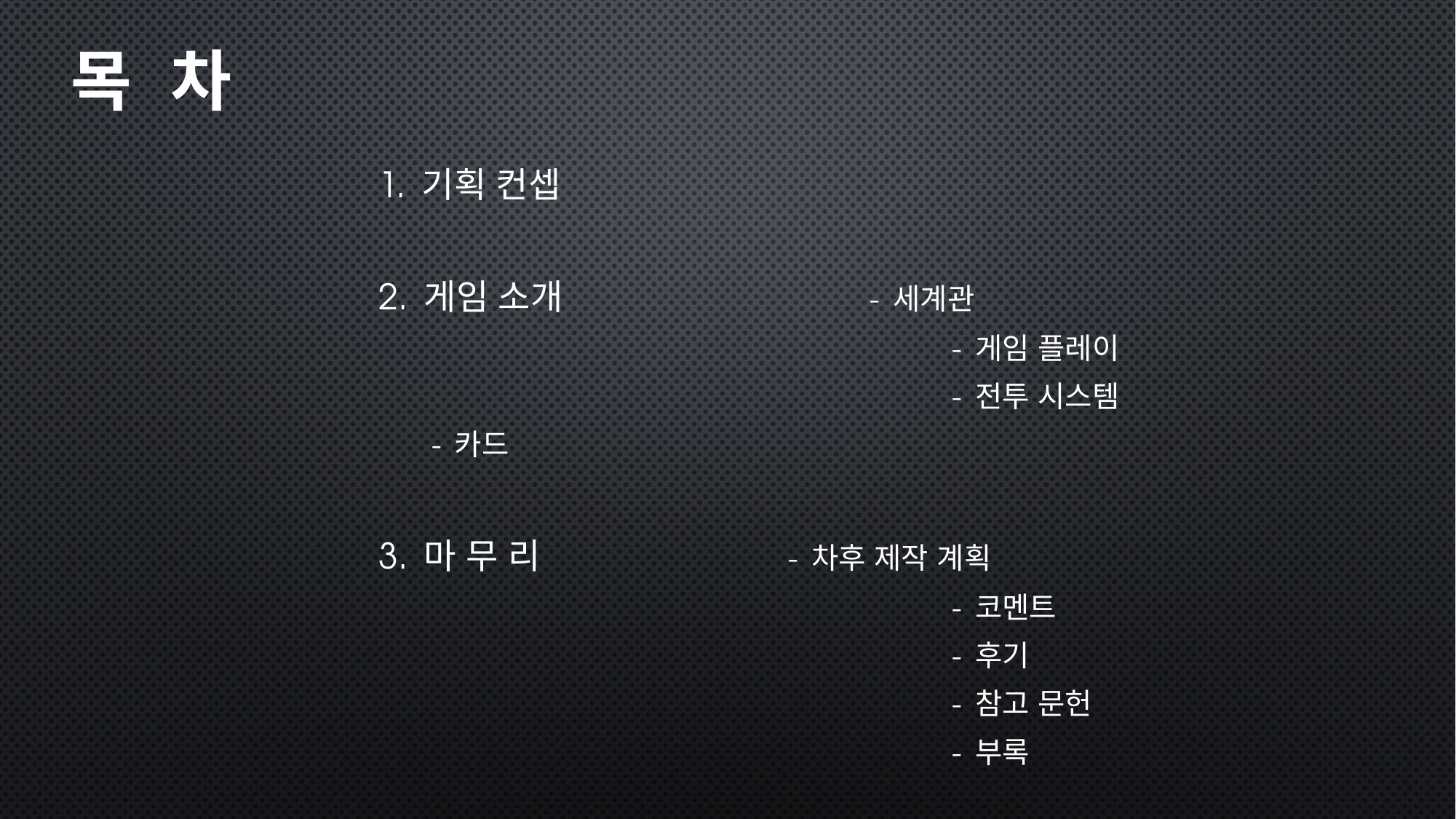

# 목		차
1. 기획 컨셉

2. 게임 소개				- 세계관
							- 게임 플레이
							- 전투 시스템
						- 카드

3. 마 무 리				- 차후 제작 계획
							- 코멘트
							- 후기
							- 참고 문헌
							- 부록